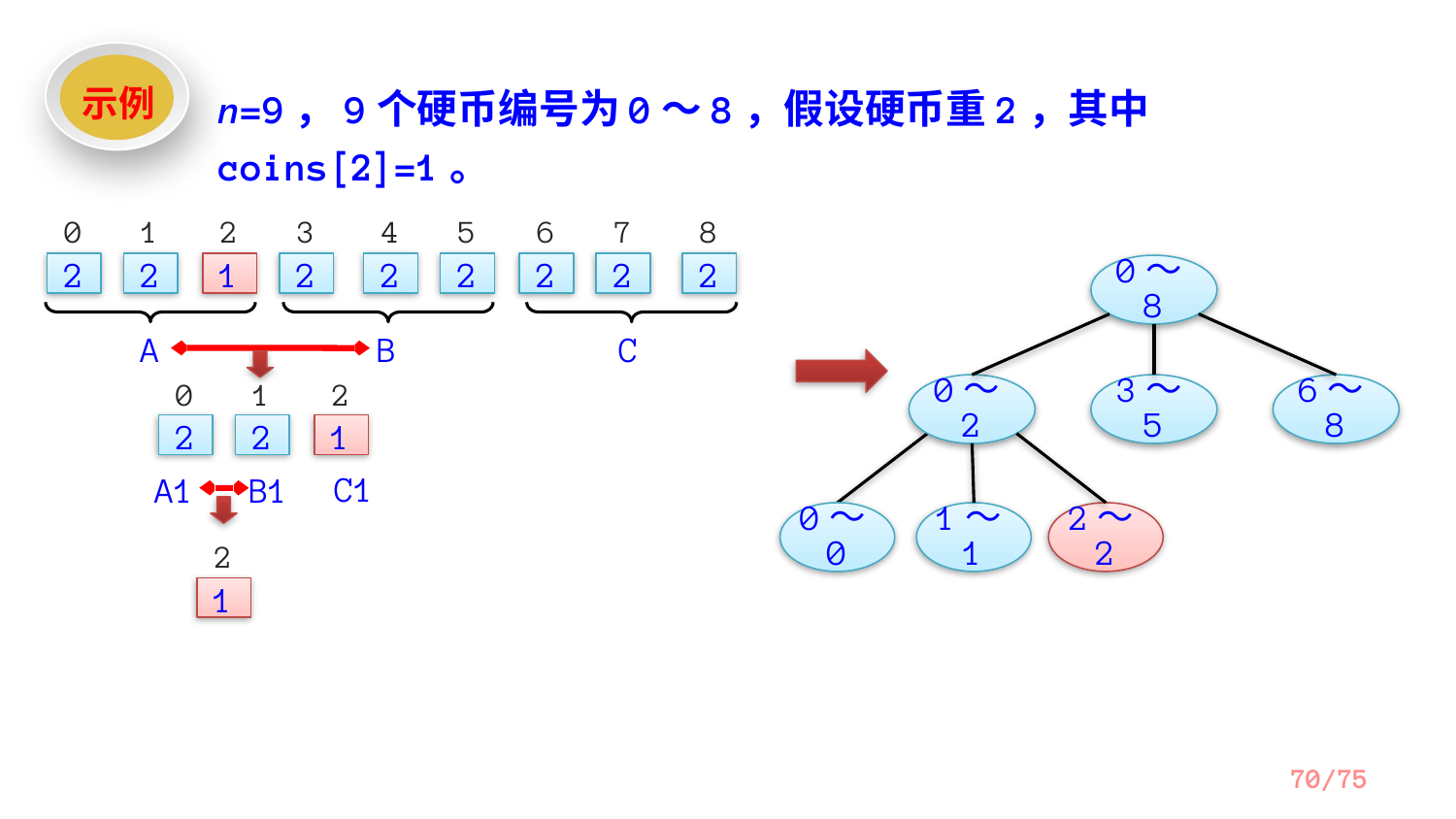

示例
n=9，9个硬币编号为0～8，假设硬币重2，其中coins[2]=1。
1
3
5
7
8
0
2
4
6
2
1
2
2
2
2
2
2
2
0～8
0～2
3～5
6～8
0～0
1～1
2～2

A
B
C

1
0
2
2
1
2
C1
A1
B1

2
1
70/75